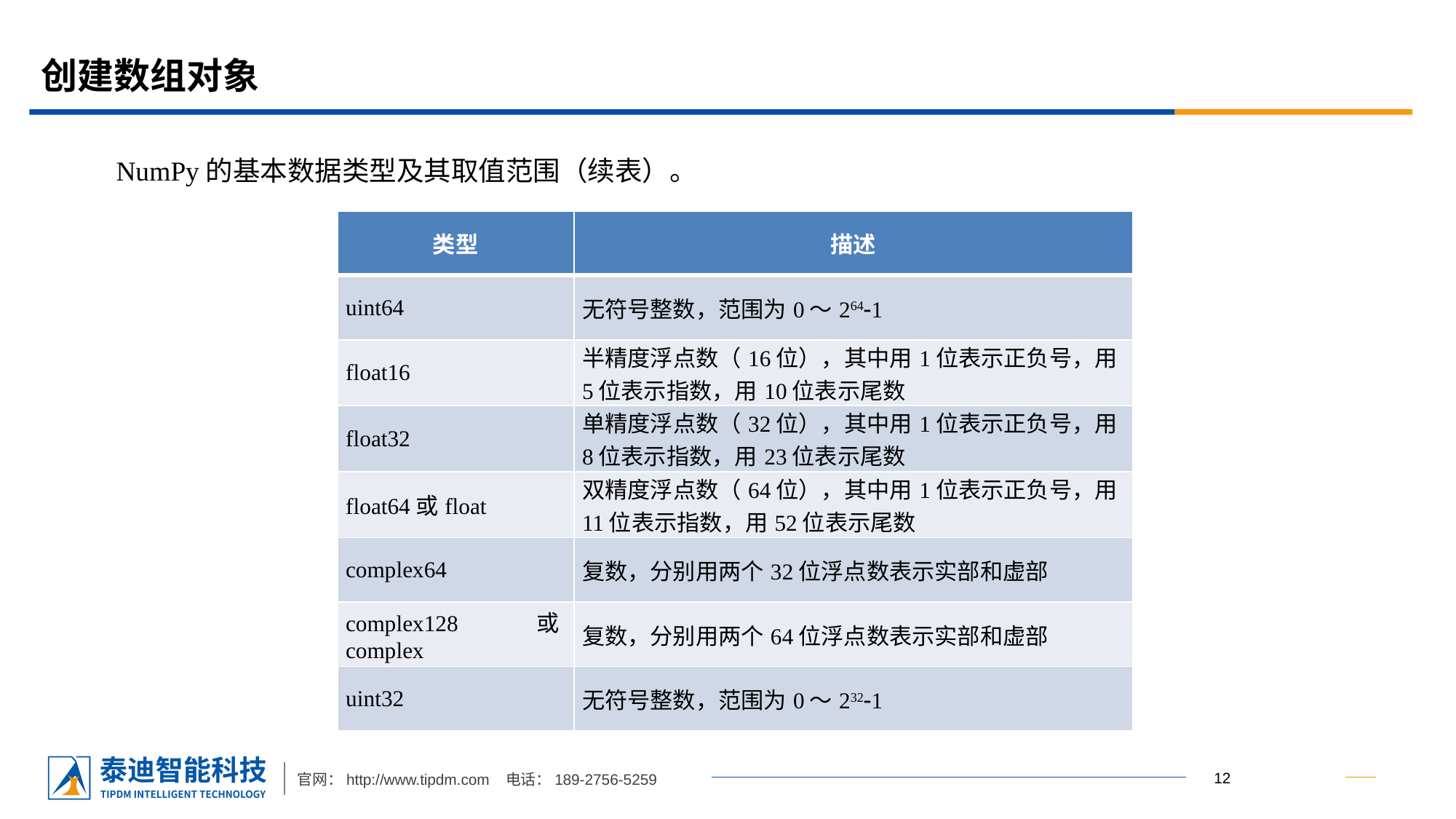

# 创建数组对象
NumPy的基本数据类型及其取值范围（续表）。
| 类型 | 描述 |
| --- | --- |
| uint64 | 无符号整数，范围为0～264−1 |
| float16 | 半精度浮点数（16位），其中用1位表示正负号，用5位表示指数，用10位表示尾数 |
| float32 | 单精度浮点数（32位），其中用1位表示正负号，用8位表示指数，用23位表示尾数 |
| float64或float | 双精度浮点数（64位），其中用1位表示正负号，用11位表示指数，用52位表示尾数 |
| complex64 | 复数，分别用两个32位浮点数表示实部和虚部 |
| complex128或complex | 复数，分别用两个64位浮点数表示实部和虚部 |
| uint32 | 无符号整数，范围为0～232−1 |